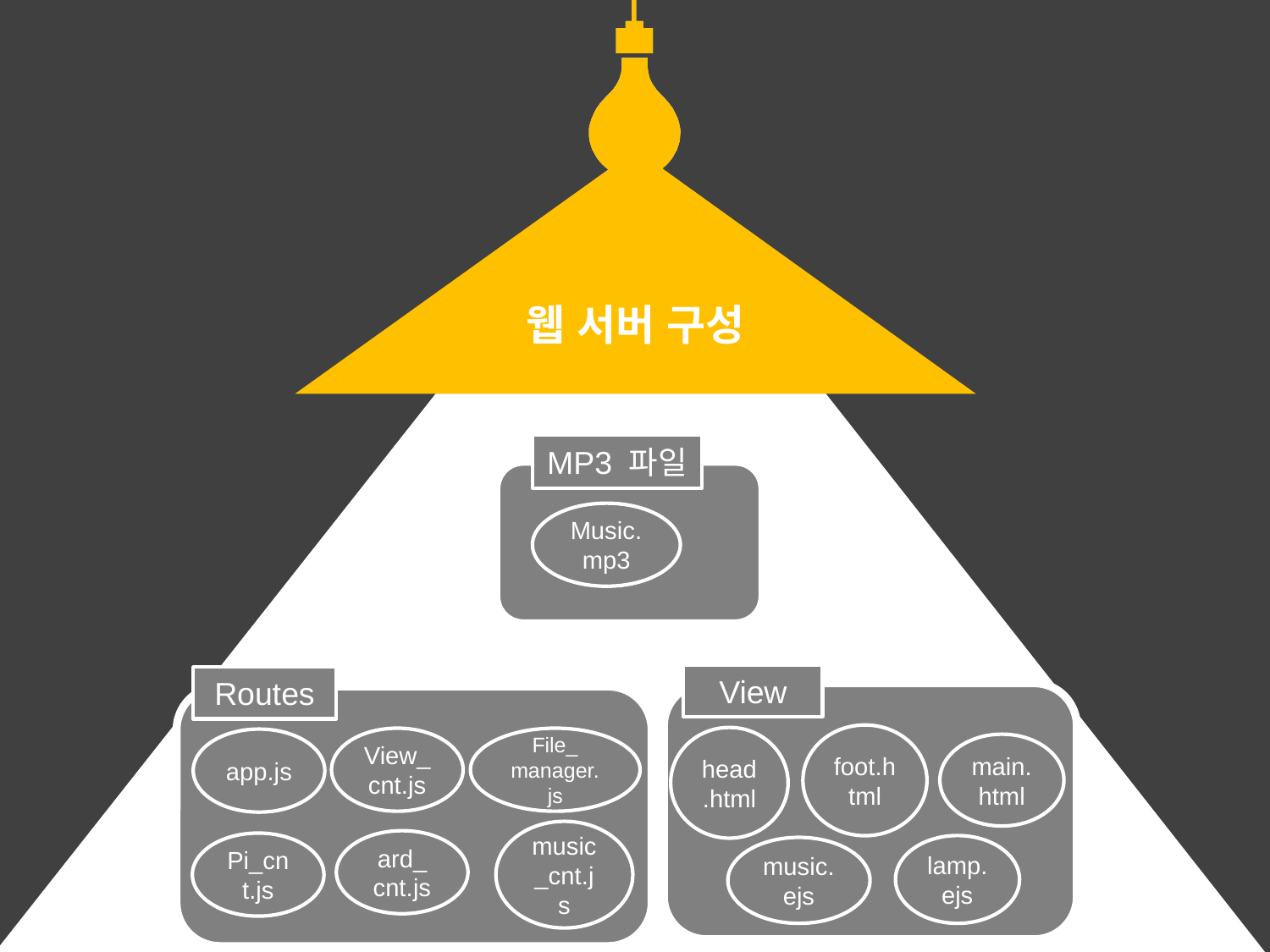

웹 서버 구성
MP3 파일

Music.mp3
View
Routes

foot.html
head.html
File_
manager.
js
View_cnt.js
app.js
main.html
music_cnt.js
ard_
cnt.js
Pi_cnt.js
lamp.ejs
music.ejs